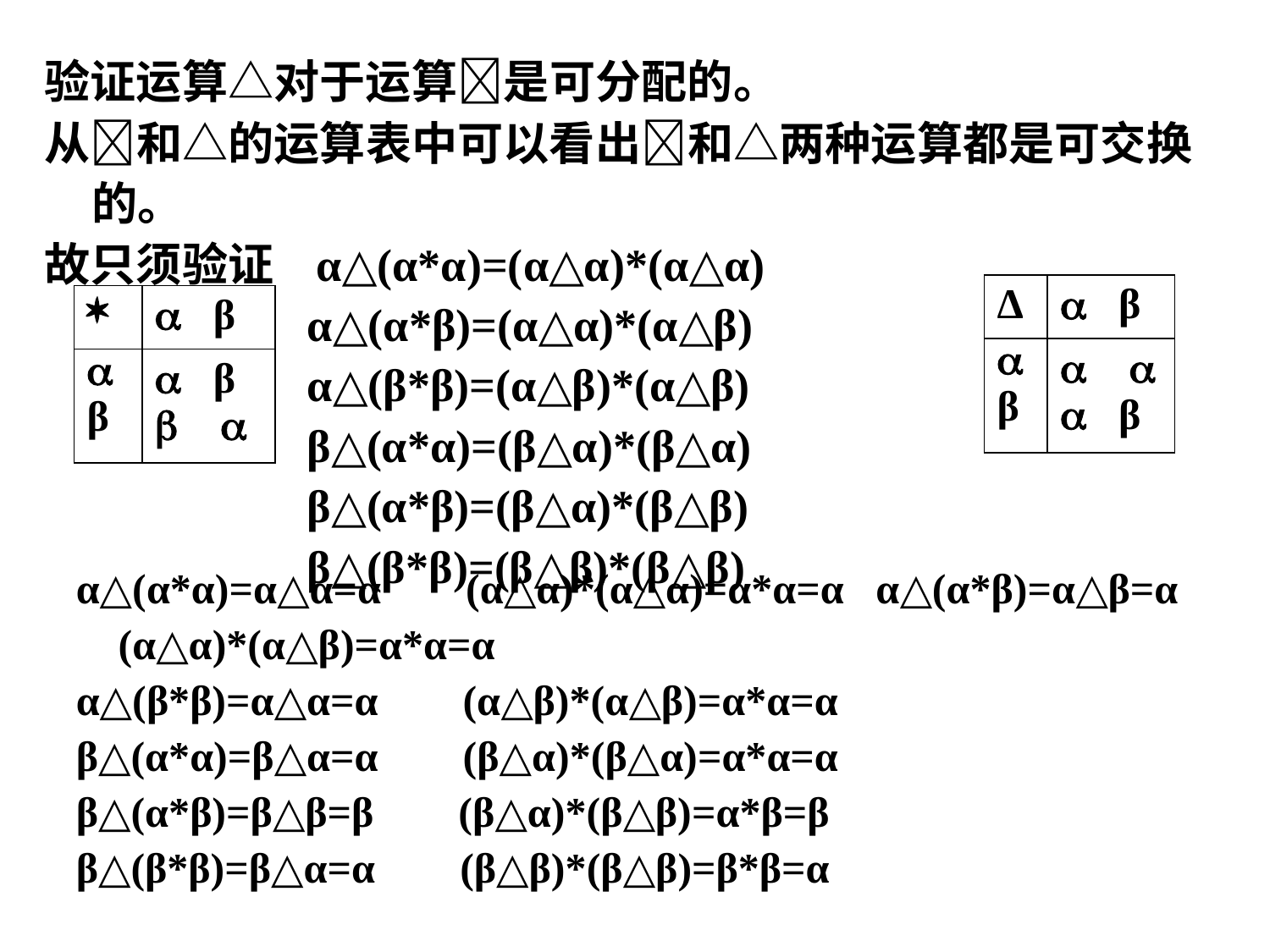

验证运算△对于运算∗是可分配的。
从∗和△的运算表中可以看出∗和△两种运算都是可交换的。
故只须验证   α△(α*α)=(α△α)*(α△α)
                       α△(α*β)=(α△α)*(α△β)
                       α△(β*β)=(α△β)*(α△β)
                       β△(α*α)=(β△α)*(β△α)
                       β△(α*β)=(β△α)*(β△β)
                       β△(β*β)=(β△β)*(β△β)
| Δ | α β |
| --- | --- |
| α β | α α α β |
| ∗ | α β |
| --- | --- |
| α β | α β β α |
α△(α*α)=α△α=α        (α△α)*(α△α)=α*α=α   α△(α*β)=α△β=α        (α△α)*(α△β)=α*α=α
α△(β*β)=α△α=α        (α△β)*(α△β)=α*α=α
β△(α*α)=β△α=α        (β△α)*(β△α)=α*α=α
β△(α*β)=β△β=β        (β△α)*(β△β)=α*β=β
β△(β*β)=β△α=α        (β△β)*(β△β)=β*β=α